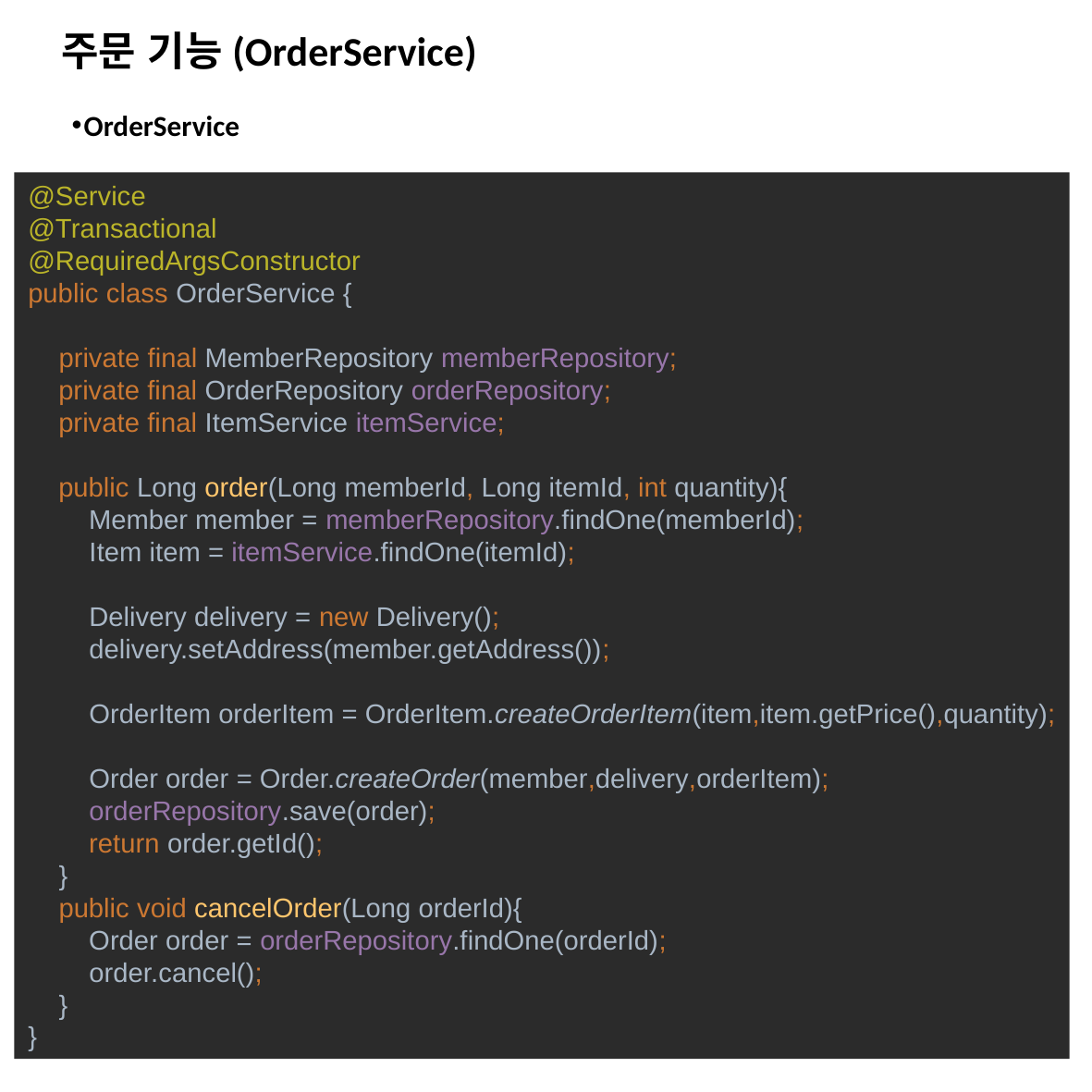

# 주문 기능(OrderService)
OrderService

@Service
@Transactional
@RequiredArgsConstructor
public class OrderService {
    private final MemberRepository memberRepository;
    private final OrderRepository orderRepository;
    private final ItemService itemService;
    public Long order(Long memberId, Long itemId, int quantity){
        Member member = memberRepository.findOne(memberId);
        Item item = itemService.findOne(itemId);
        Delivery delivery = new Delivery();
        delivery.setAddress(member.getAddress());
        OrderItem orderItem = OrderItem.createOrderItem(item,item.getPrice(),quantity);
        Order order = Order.createOrder(member,delivery,orderItem);
        orderRepository.save(order);
        return order.getId();
    }
    public void cancelOrder(Long orderId){
        Order order = orderRepository.findOne(orderId);
        order.cancel();
    }
}